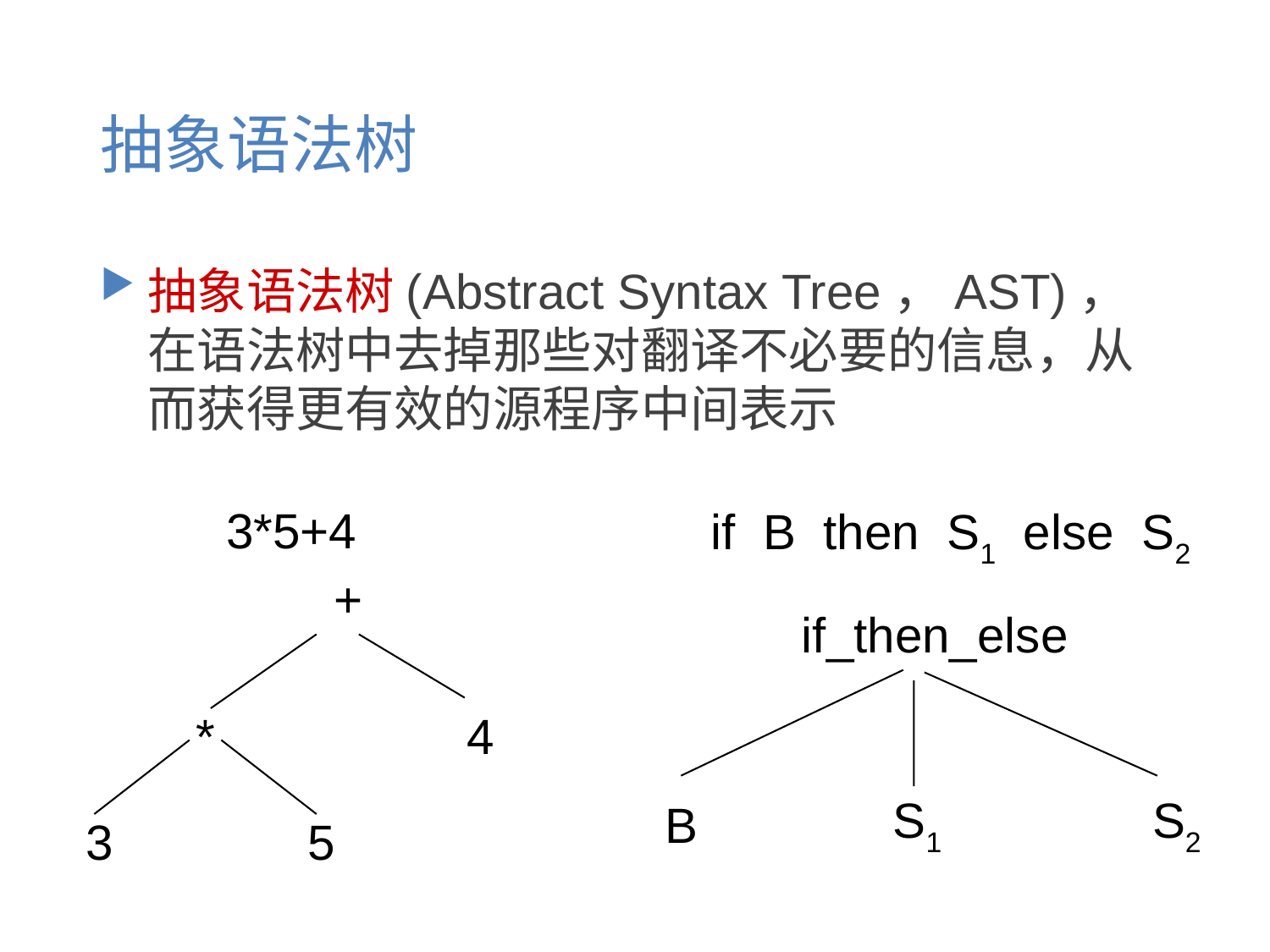

# 抽象语法树
抽象语法树(Abstract Syntax Tree，AST)，在语法树中去掉那些对翻译不必要的信息，从而获得更有效的源程序中间表示
 3*5+4
if  B  then  S1  else  S2
+

*
4

3
5
if_then_else

B
S1
S2